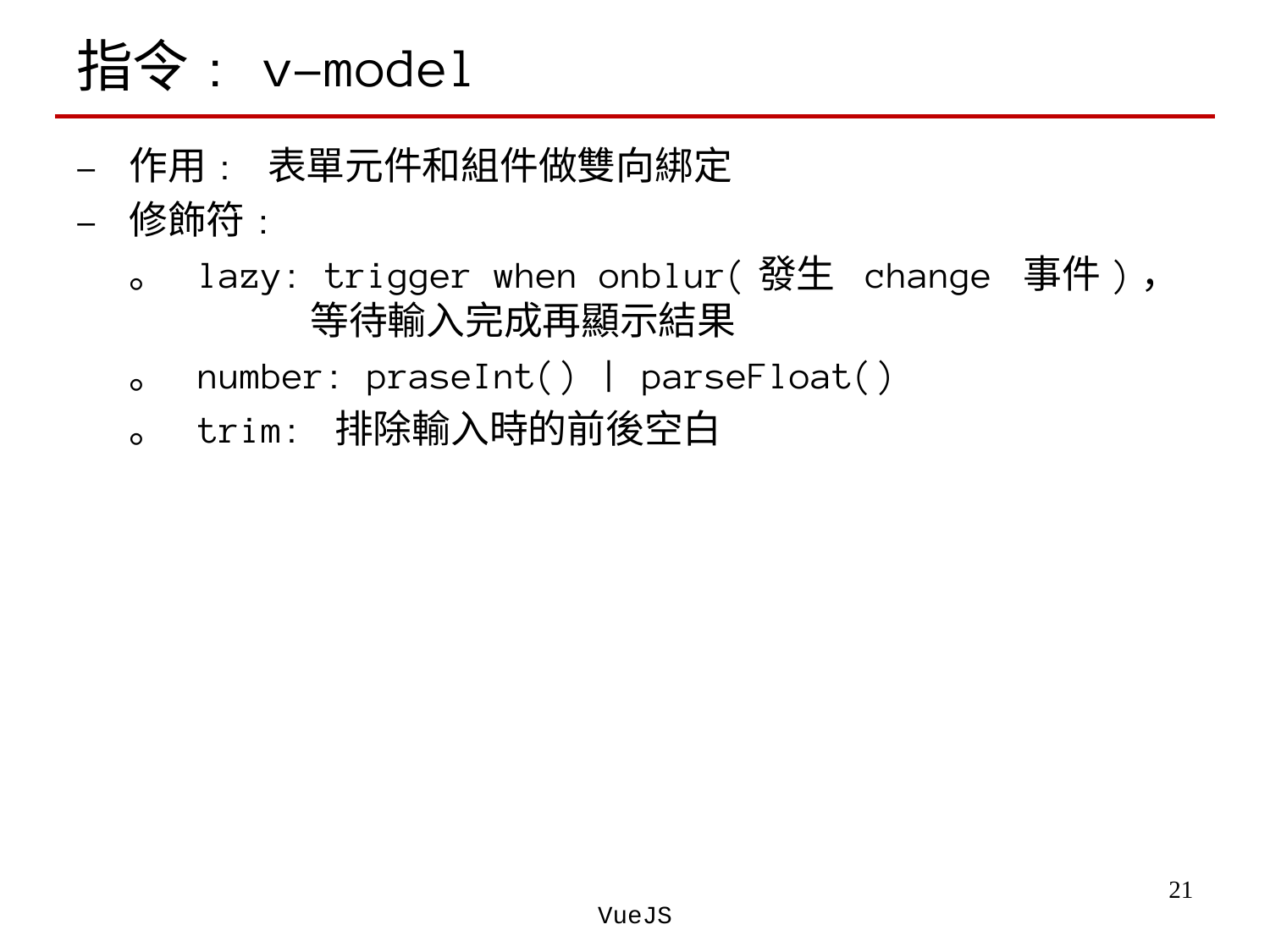

# 指令: v-model
- 作用: 表單元件和組件做雙向綁定
- 修飾符:
  。 lazy: trigger when onblur(發生 change 事件)，
           等待輸入完成再顯示結果
  。 number: praseInt() | parseFloat()
  。 trim: 排除輸入時的前後空白
21
VueJS